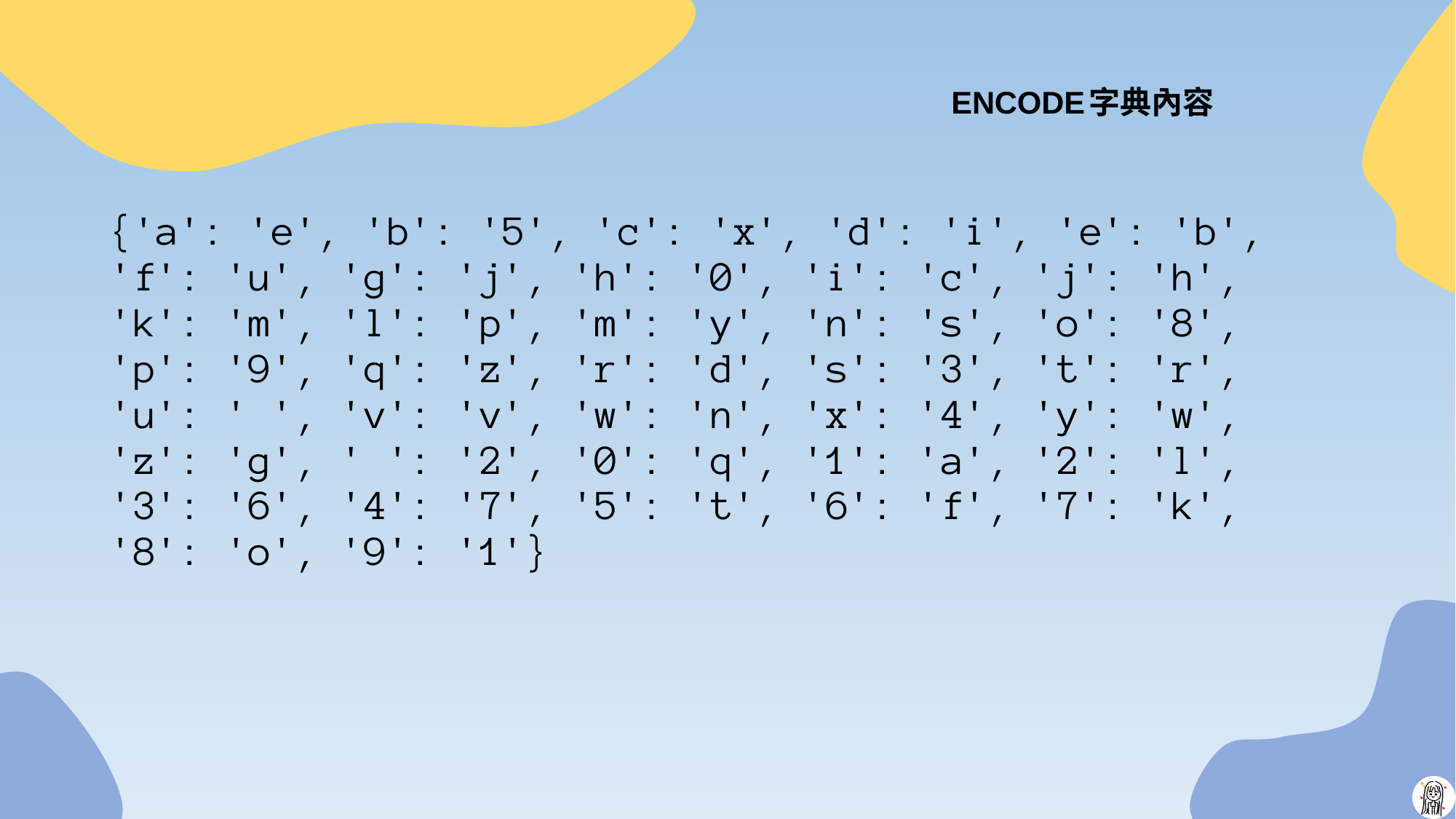

# ENCODE字典內容
{'a': 'e', 'b': '5', 'c': 'x', 'd': 'i', 'e': 'b', 'f': 'u', 'g': 'j', 'h': '0', 'i': 'c', 'j': 'h', 'k': 'm', 'l': 'p', 'm': 'y', 'n': 's', 'o': '8', 'p': '9', 'q': 'z', 'r': 'd', 's': '3', 't': 'r', 'u': ' ', 'v': 'v', 'w': 'n', 'x': '4', 'y': 'w', 'z': 'g', ' ': '2', '0': 'q', '1': 'a', '2': 'l', '3': '6', '4': '7', '5': 't', '6': 'f', '7': 'k', '8': 'o', '9': '1'}
25